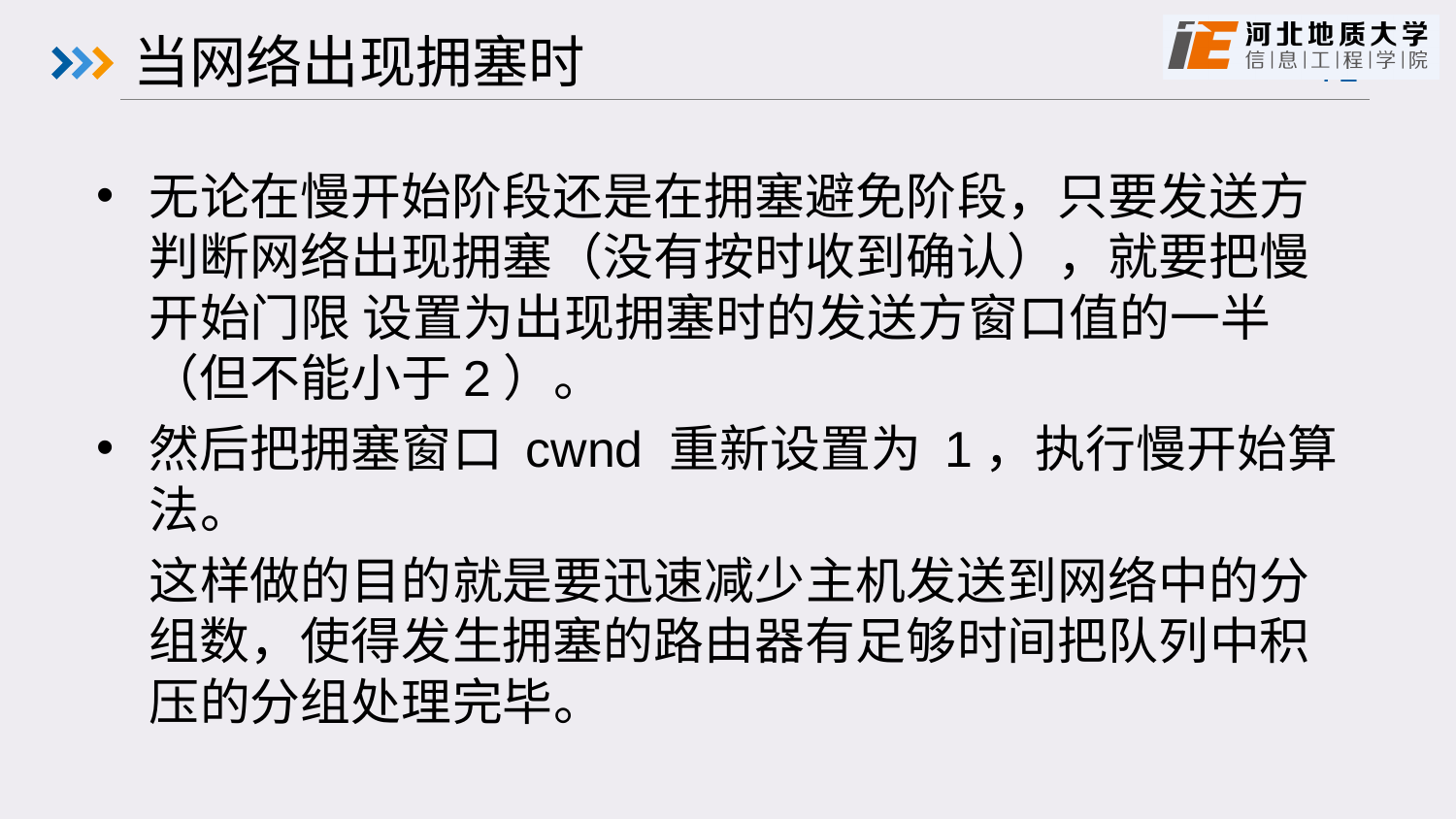

# 当网络出现拥塞时
无论在慢开始阶段还是在拥塞避免阶段，只要发送方判断网络出现拥塞（没有按时收到确认），就要把慢开始门限 设置为出现拥塞时的发送方窗口值的一半（但不能小于2）。
然后把拥塞窗口 cwnd 重新设置为 1，执行慢开始算法。
这样做的目的就是要迅速减少主机发送到网络中的分组数，使得发生拥塞的路由器有足够时间把队列中积压的分组处理完毕。